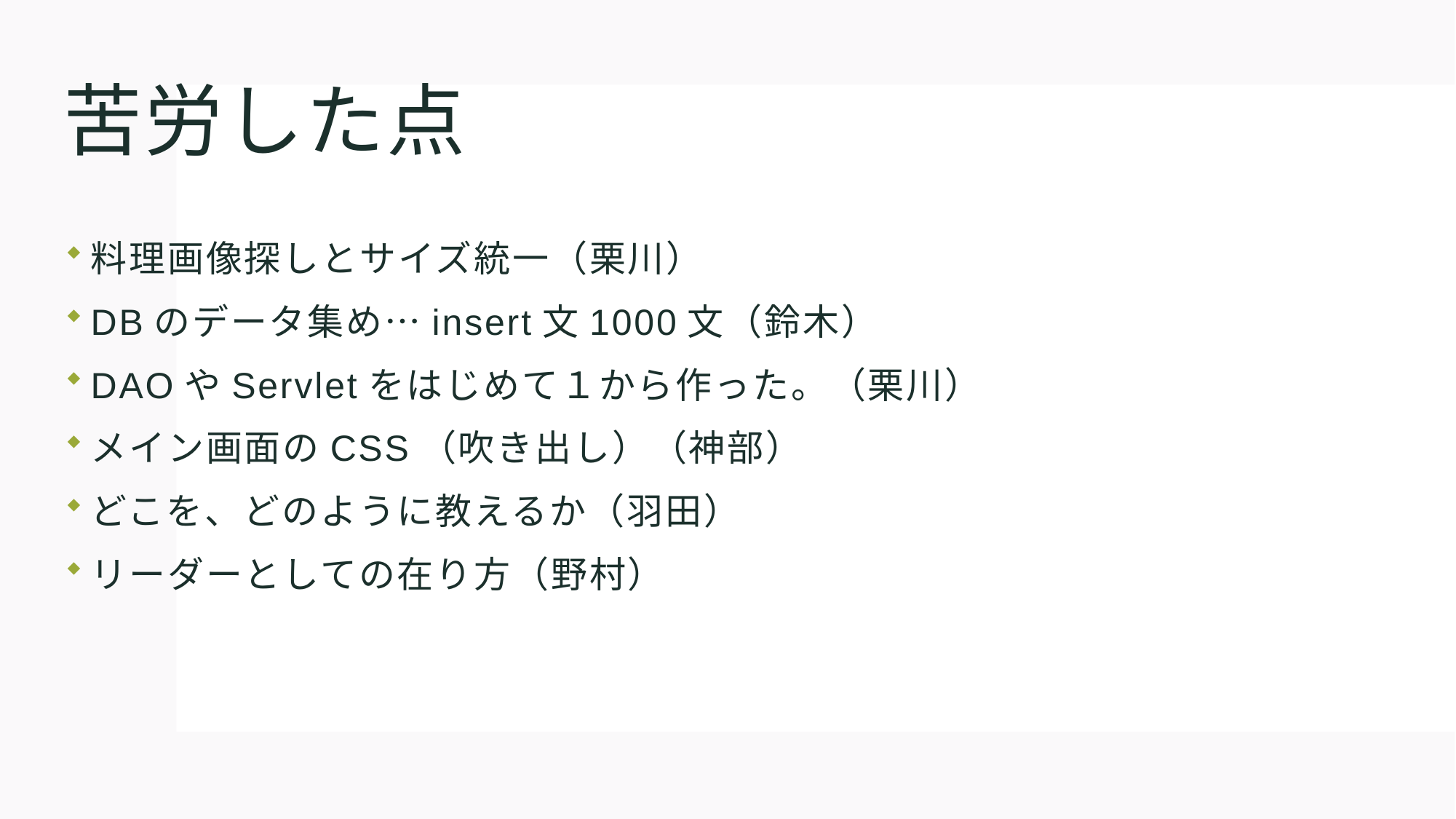

# 苦労した点
料理画像探しとサイズ統一（栗川）
DBのデータ集め…insert文1000文（鈴木）
DAOやServletをはじめて１から作った。（栗川）
メイン画面のCSS（吹き出し）（神部）
どこを、どのように教えるか（羽田）
リーダーとしての在り方（野村）